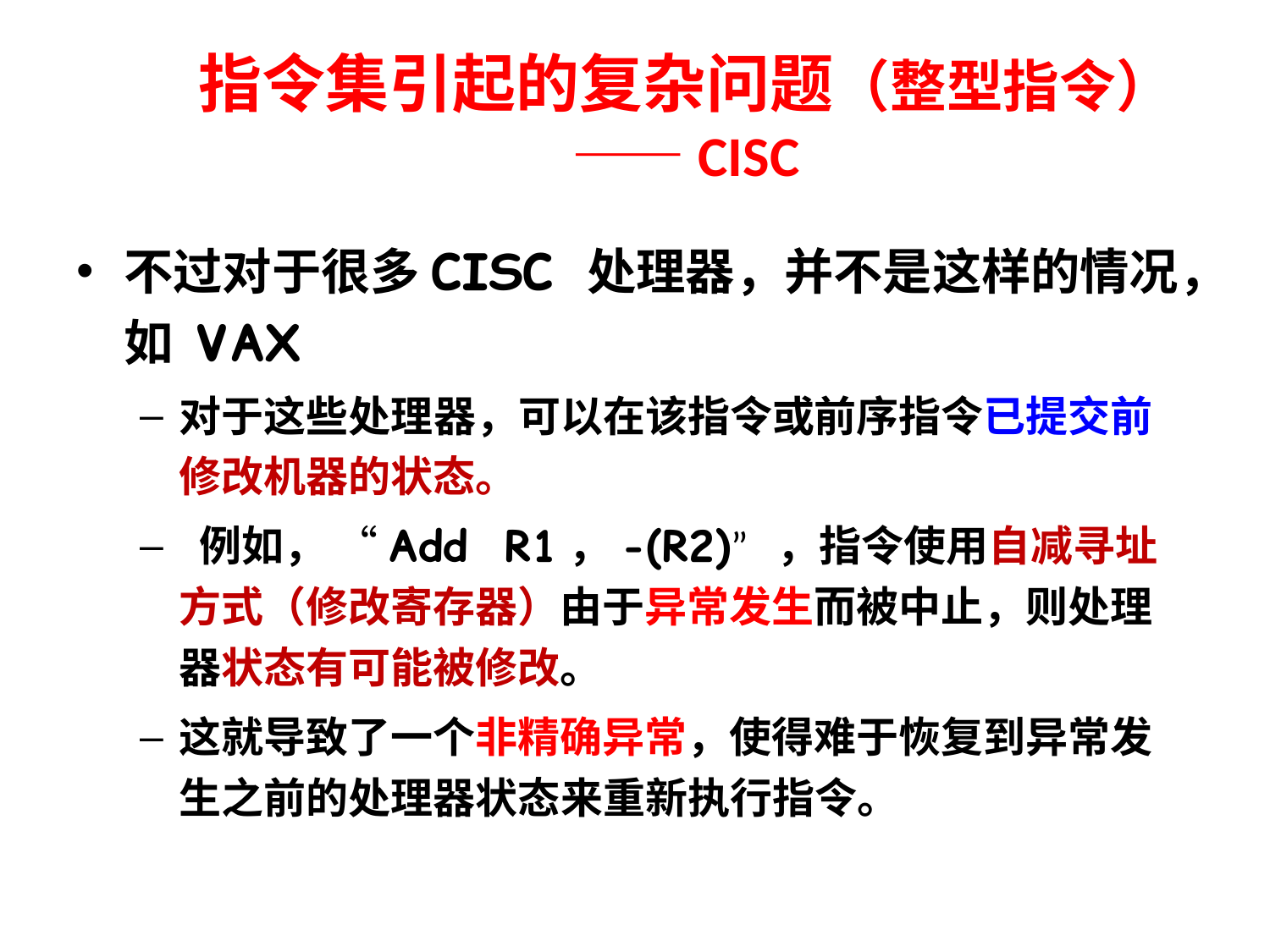

# 指令集引起的复杂问题（整型指令） ——CISC
不过对于很多CISC 处理器，并不是这样的情况，如 VAX
对于这些处理器，可以在该指令或前序指令已提交前修改机器的状态。
 例如， “Add  R1，-(R2)” ，指令使用自减寻址方式（修改寄存器）由于异常发生而被中止，则处理器状态有可能被修改。
这就导致了一个非精确异常，使得难于恢复到异常发生之前的处理器状态来重新执行指令。
33